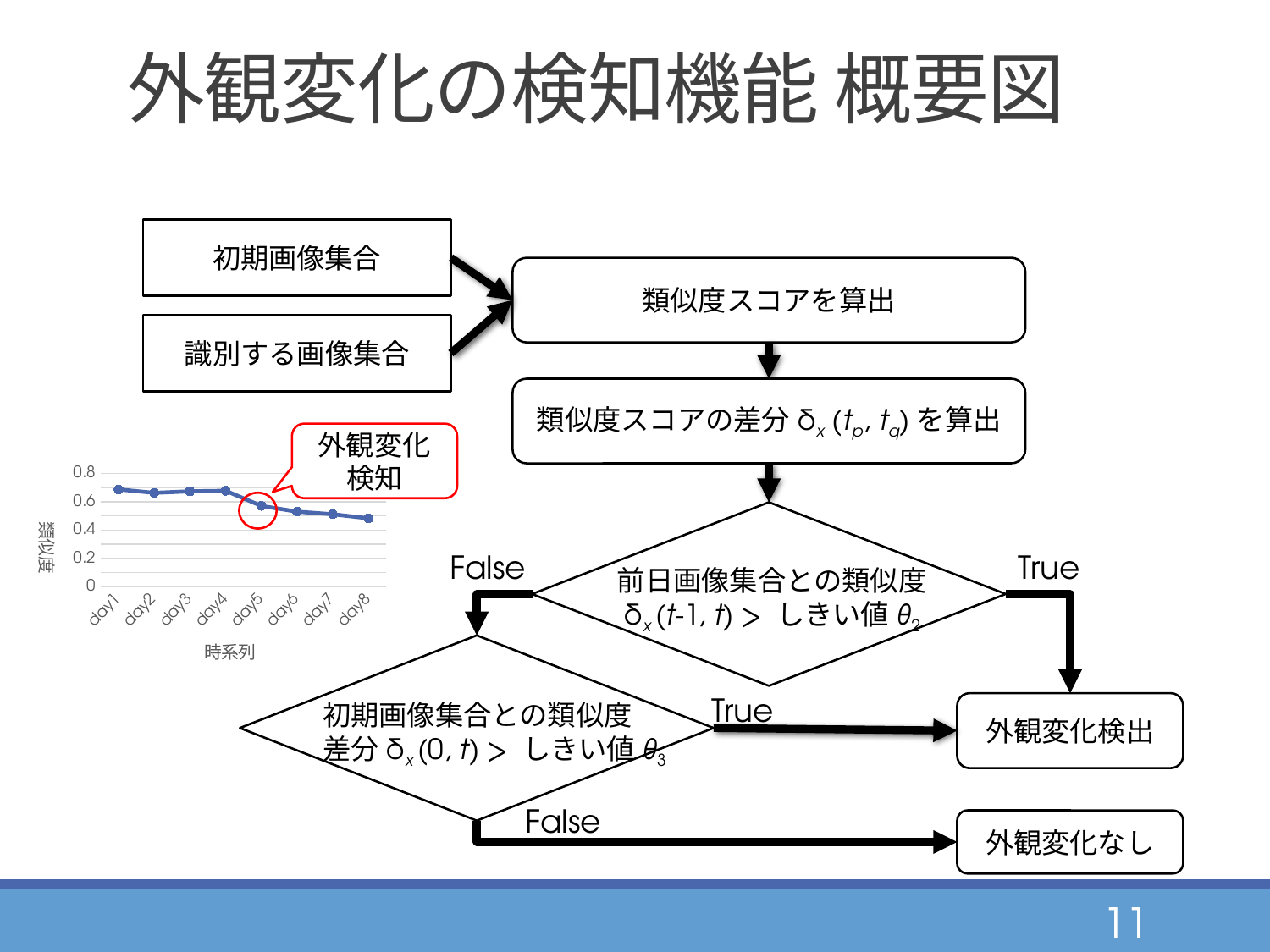

# 外観変化の検知機能 概要図
初期画像集合
類似度スコアを算出
識別する画像集合
類似度スコアの差分δx (tp, tq)を算出
外観変化検知

### Chart

| Category |  |
|---|---|
| day1 | 0.687708 |
| day2 | 0.663301 |
| day3 | 0.6740949999999999 |
| day4 | 0.6781929999999999 |
| day5 | 0.5710590000000001 |
| day6 | 0.530192 |
| day7 | 0.511779 |
| day8 | 0.4827490000000001 |

前日画像集合との類似度
δx (t-1, t) > しきい値θ2
False
True

初期画像集合との類似度
差分δx (0, t) > しきい値θ3
True
外観変化検出
False
外観変化なし
11